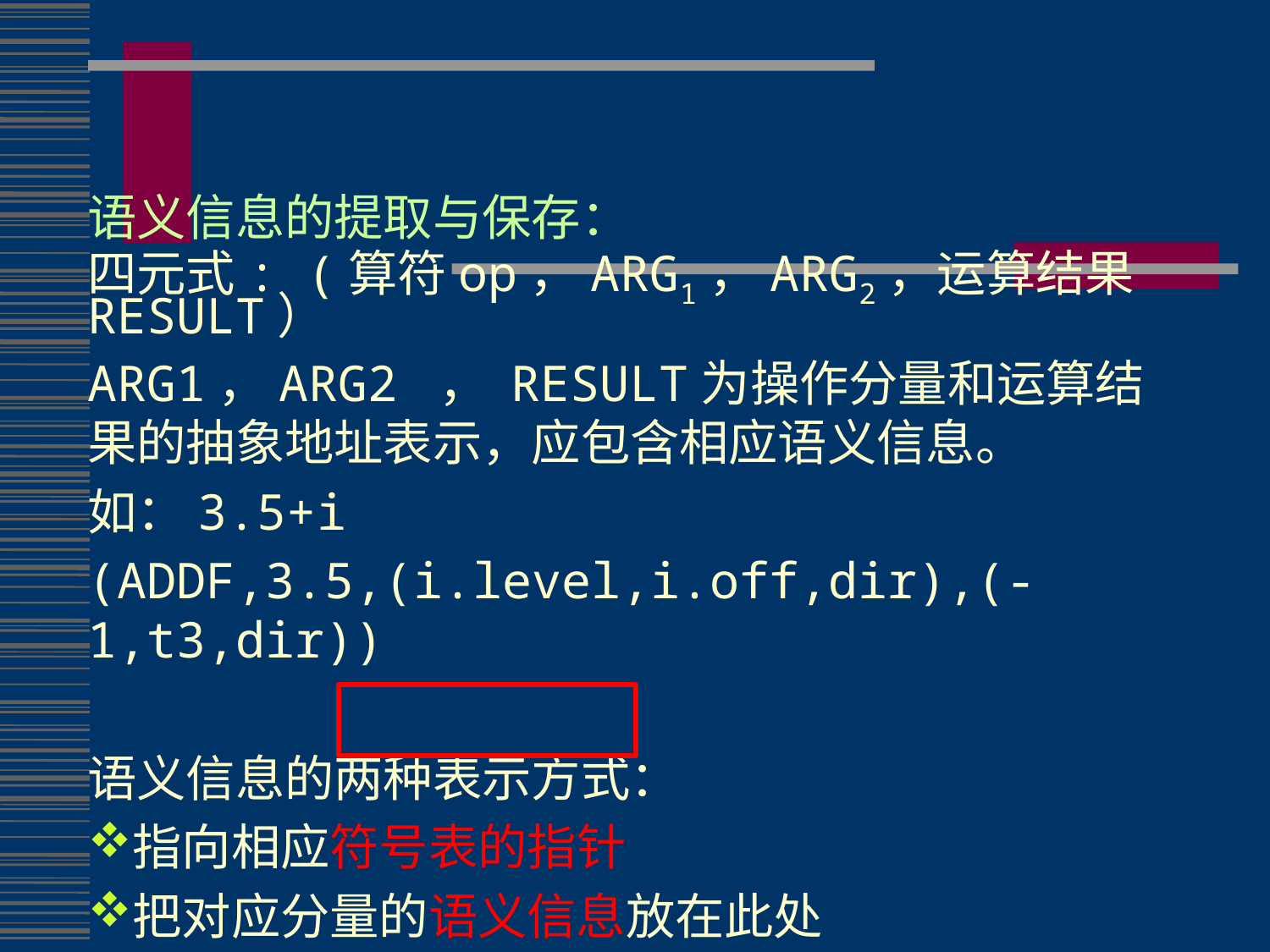

语义信息的提取与保存：
四元式: (算符op，ARG1，ARG2，运算结果RESULT）
ARG1，ARG2 ， RESULT为操作分量和运算结果的抽象地址表示，应包含相应语义信息。
如：3.5+i
(ADDF,3.5,(i.level,i.off,dir),(-1,t3,dir))

语义信息的两种表示方式：
指向相应符号表的指针
把对应分量的语义信息放在此处